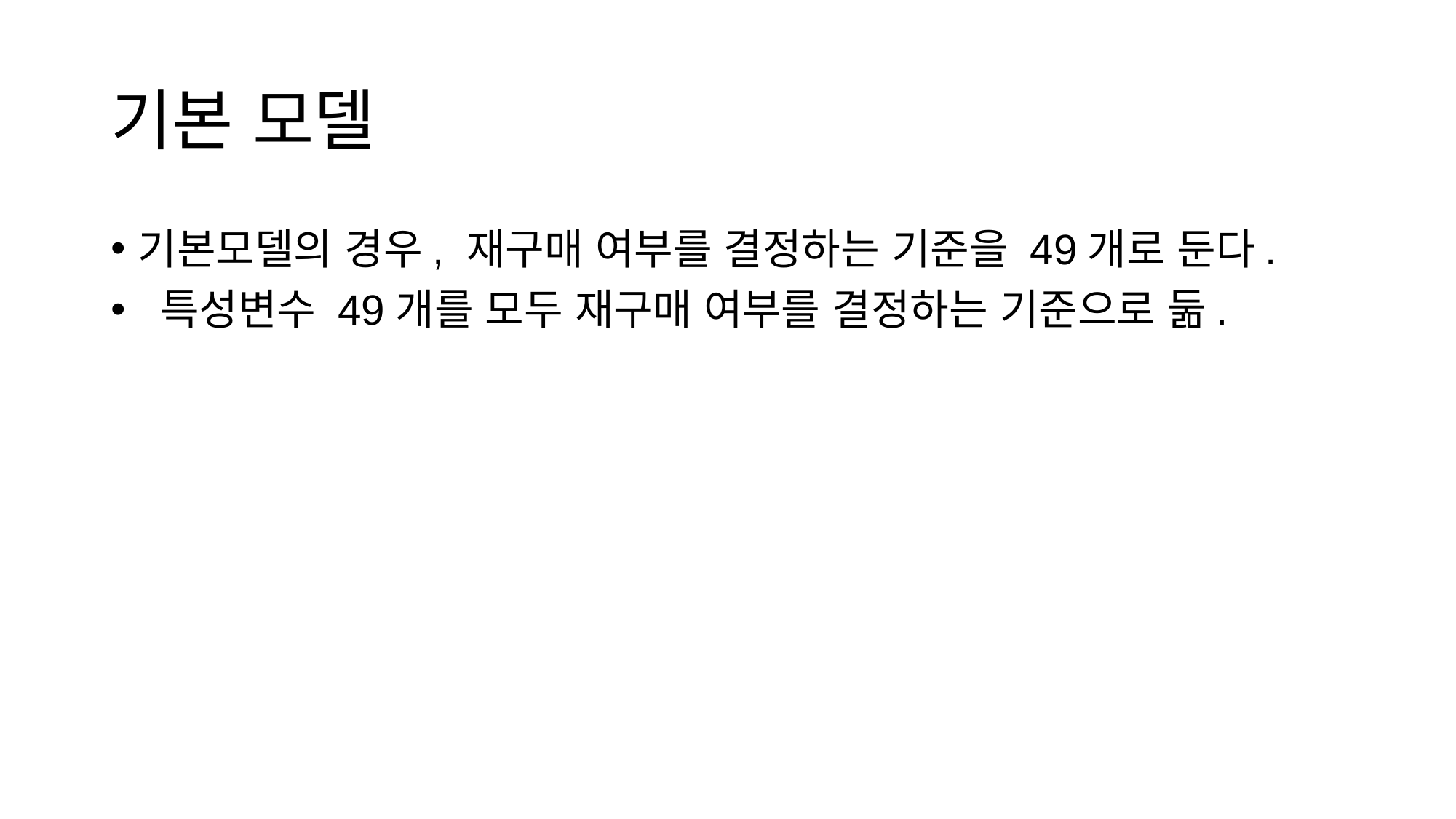

# 기본 모델
기본모델의 경우, 재구매 여부를 결정하는 기준을 49개로 둔다.
 특성변수 49개를 모두 재구매 여부를 결정하는 기준으로 둚.